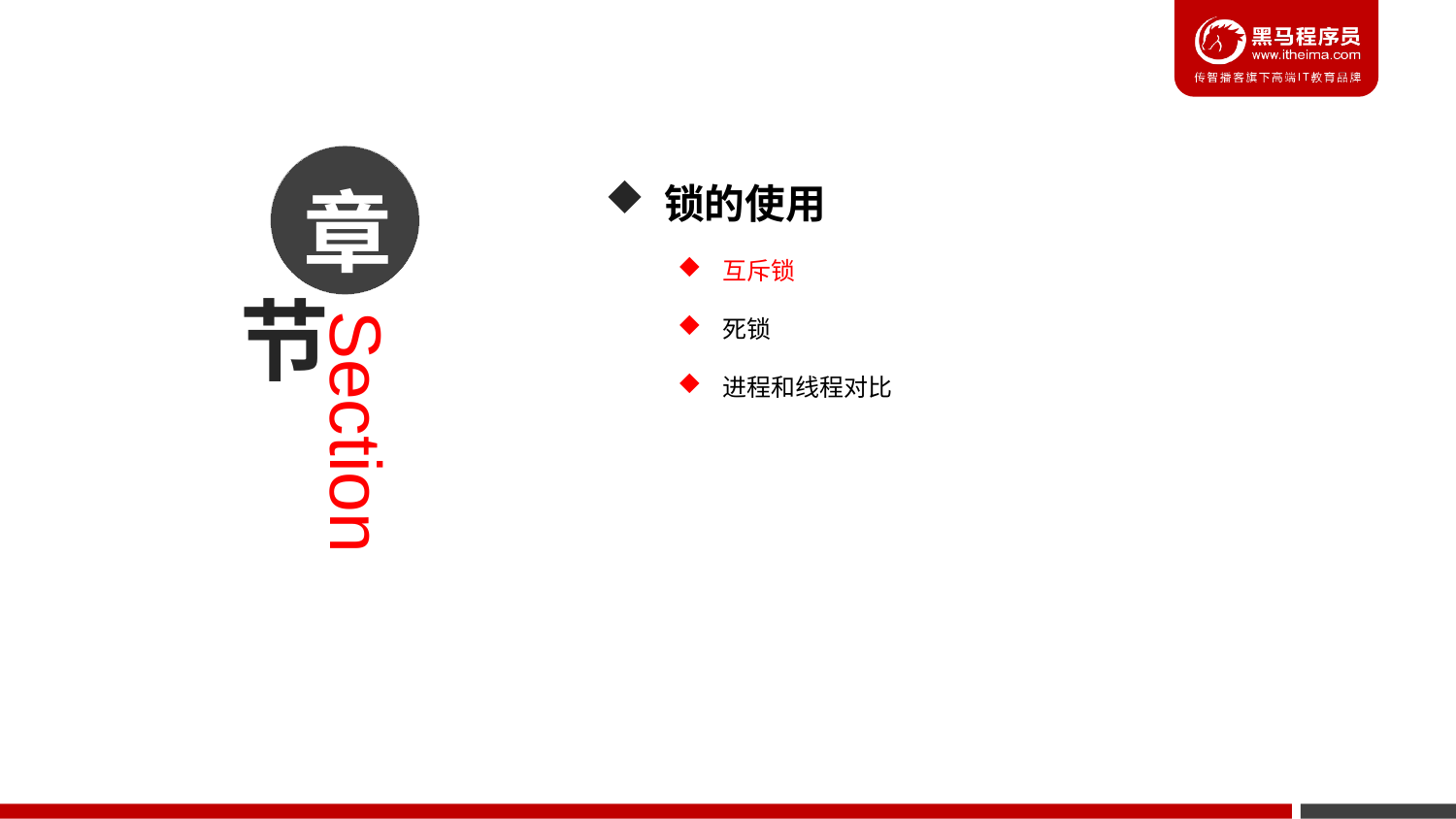

锁的使用
互斥锁
死锁
进程和线程对比

章
节
Section